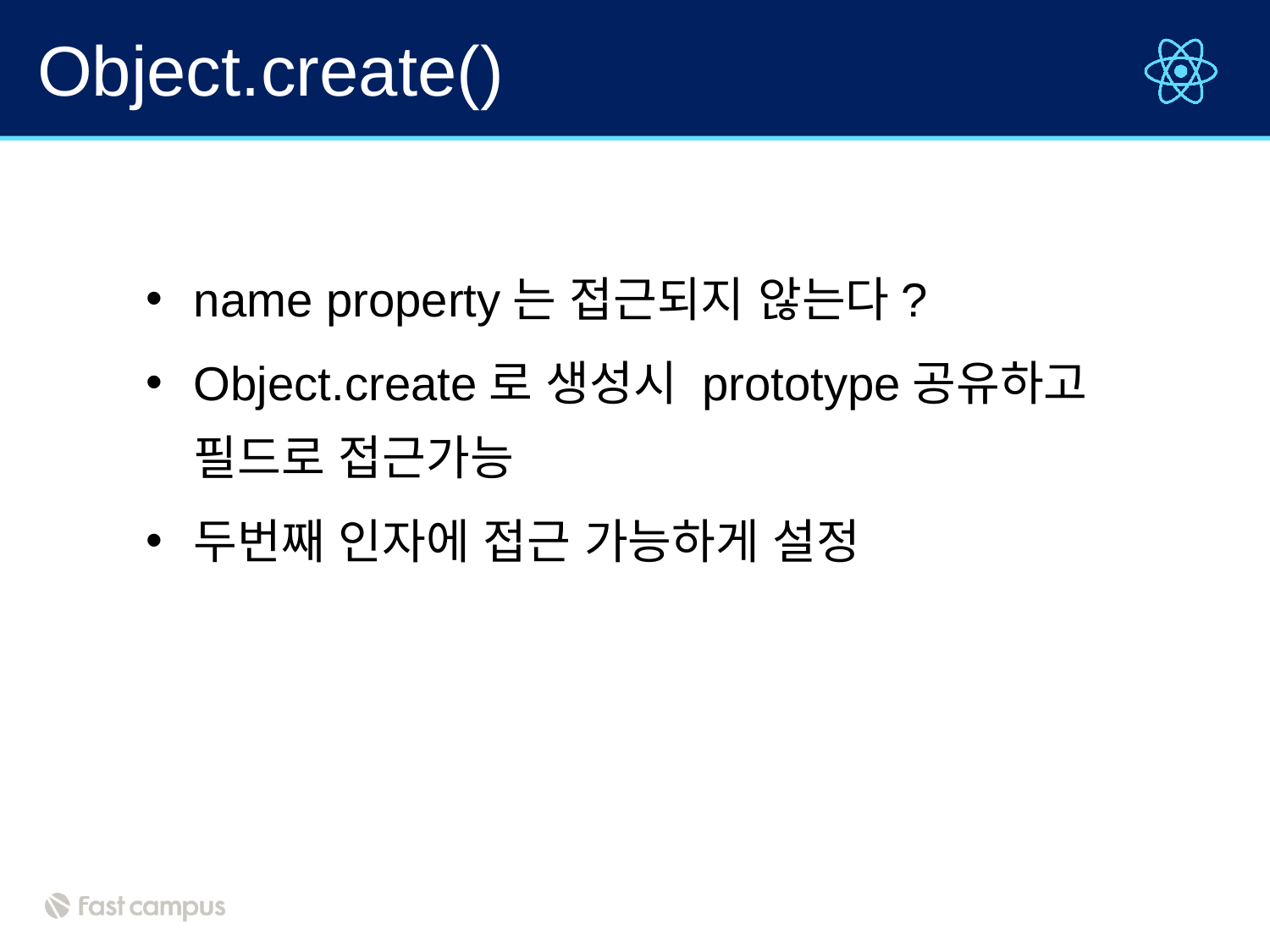

# Object.create()
name property는 접근되지 않는다?
Object.create로 생성시 prototype공유하고 필드로 접근가능
두번째 인자에 접근 가능하게 설정